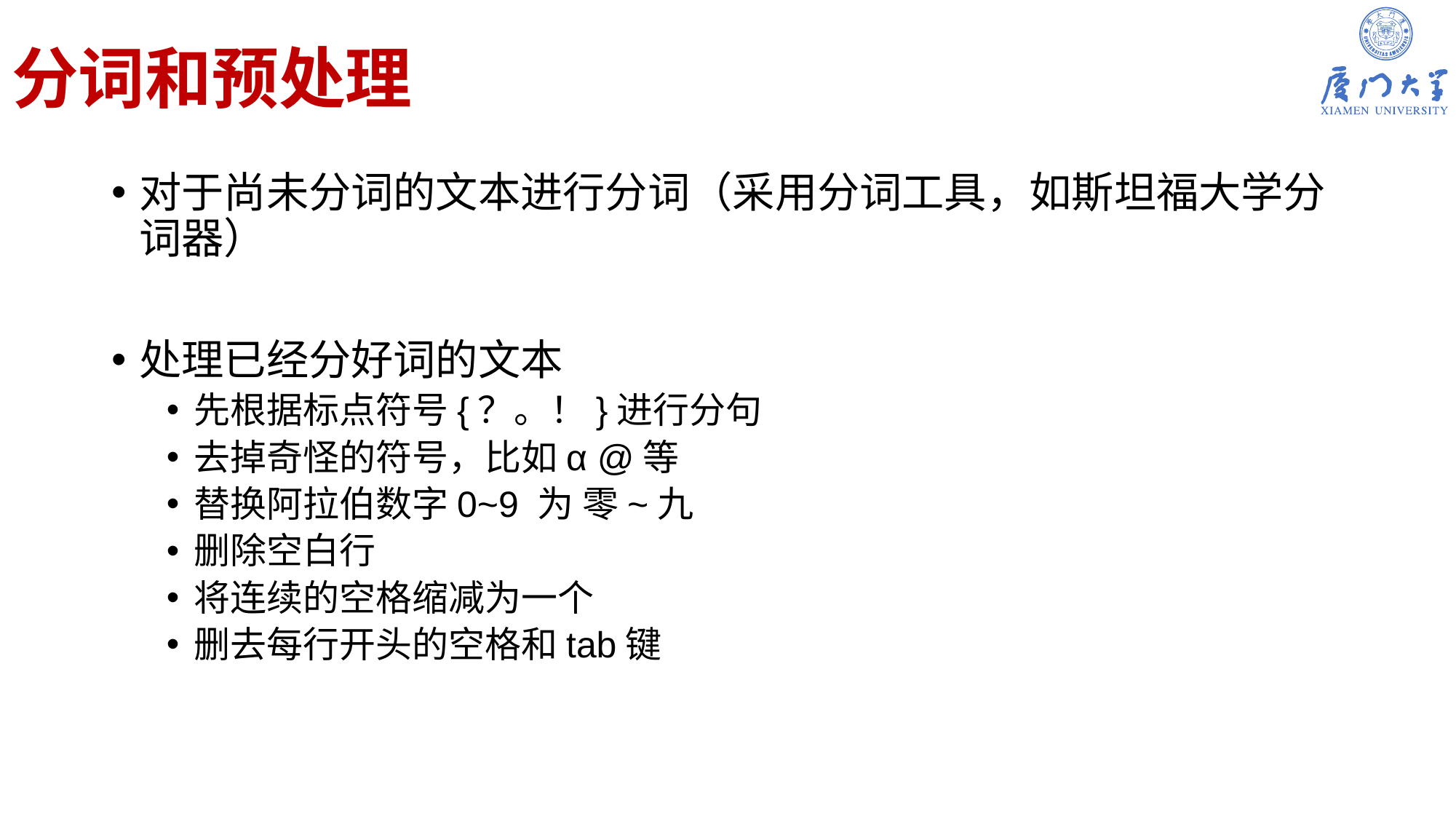

# 分词和预处理
对于尚未分词的文本进行分词（采用分词工具，如斯坦福大学分词器）

处理已经分好词的文本
先根据标点符号{？。！}进行分句
去掉奇怪的符号，比如α @等
替换阿拉伯数字0~9 为 零~九
删除空白行
将连续的空格缩减为一个
删去每行开头的空格和tab键